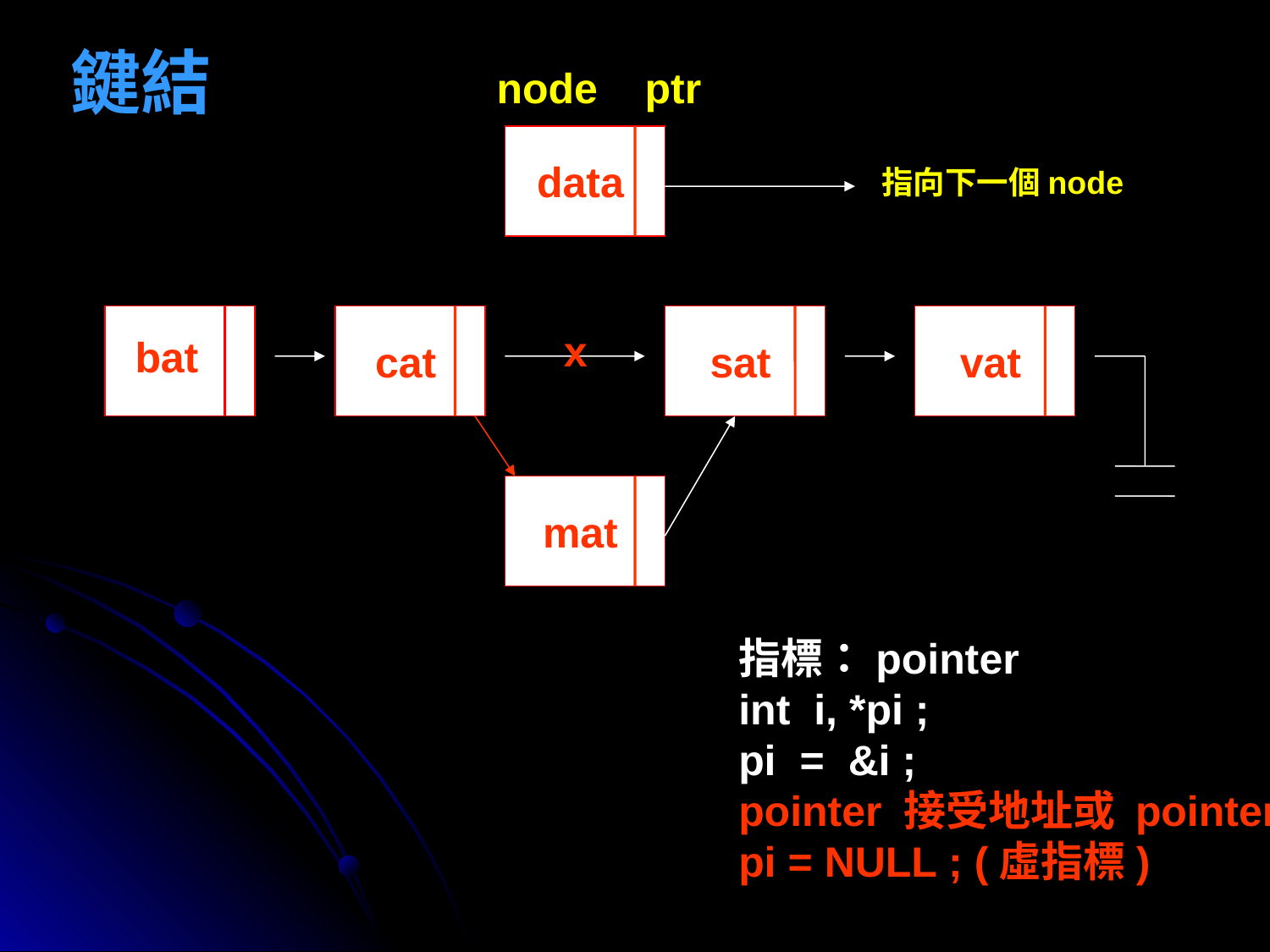

鍵結
node    ptr
data

指向下一個node

cat

sat

vat

x
bat

mat

指標：pointer
int  i, *pi ;
pi  =  &i ;
pointer 接受地址或 pointer
pi = NULL ; (虛指標)